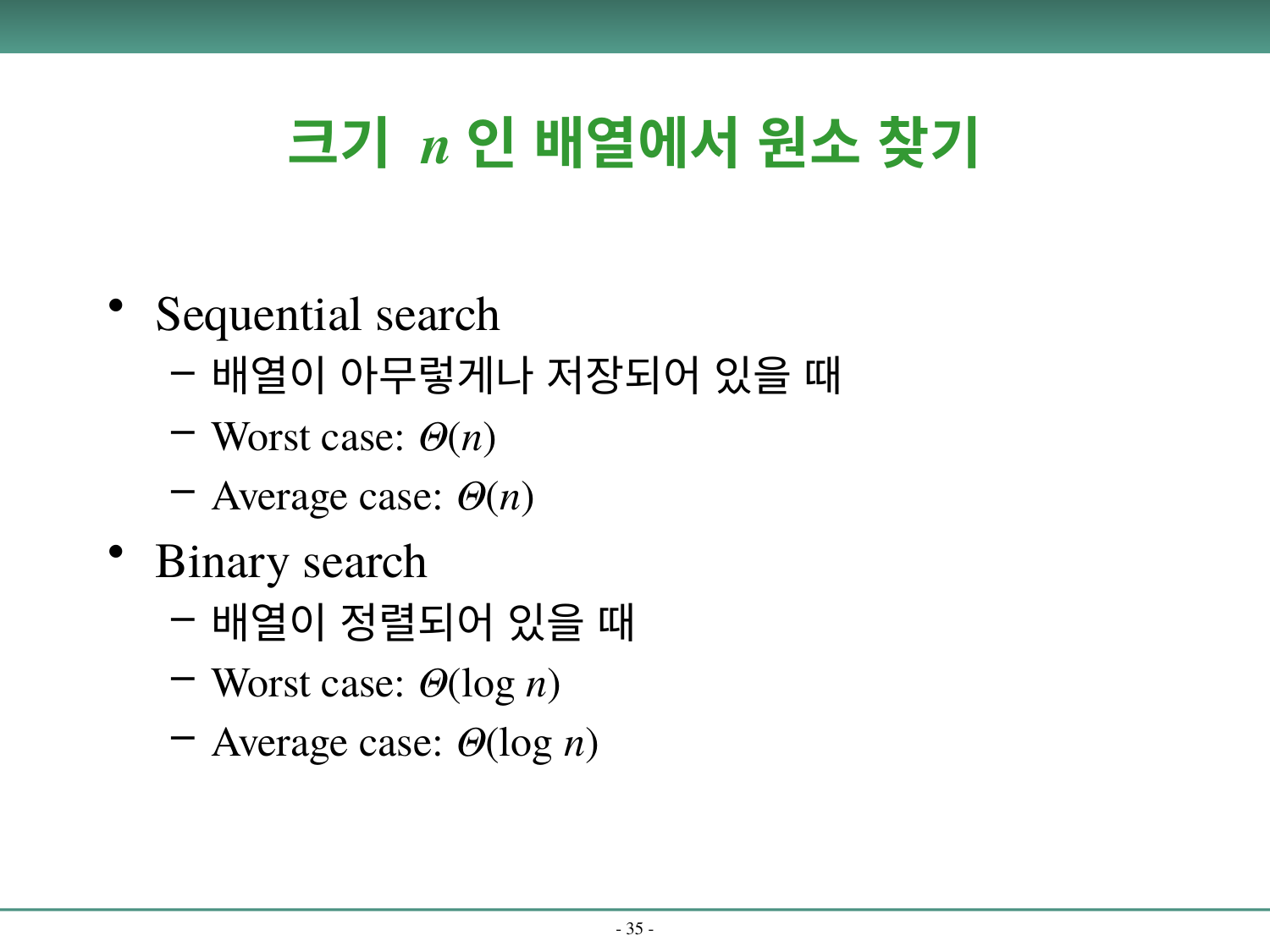

# 크기 n인 배열에서 원소 찾기
Sequential search
배열이 아무렇게나 저장되어 있을 때
Worst case: Θ(n)
Average case: Θ(n)
Binary search
배열이 정렬되어 있을 때
Worst case: Θ(log n)
Average case: Θ(log n)